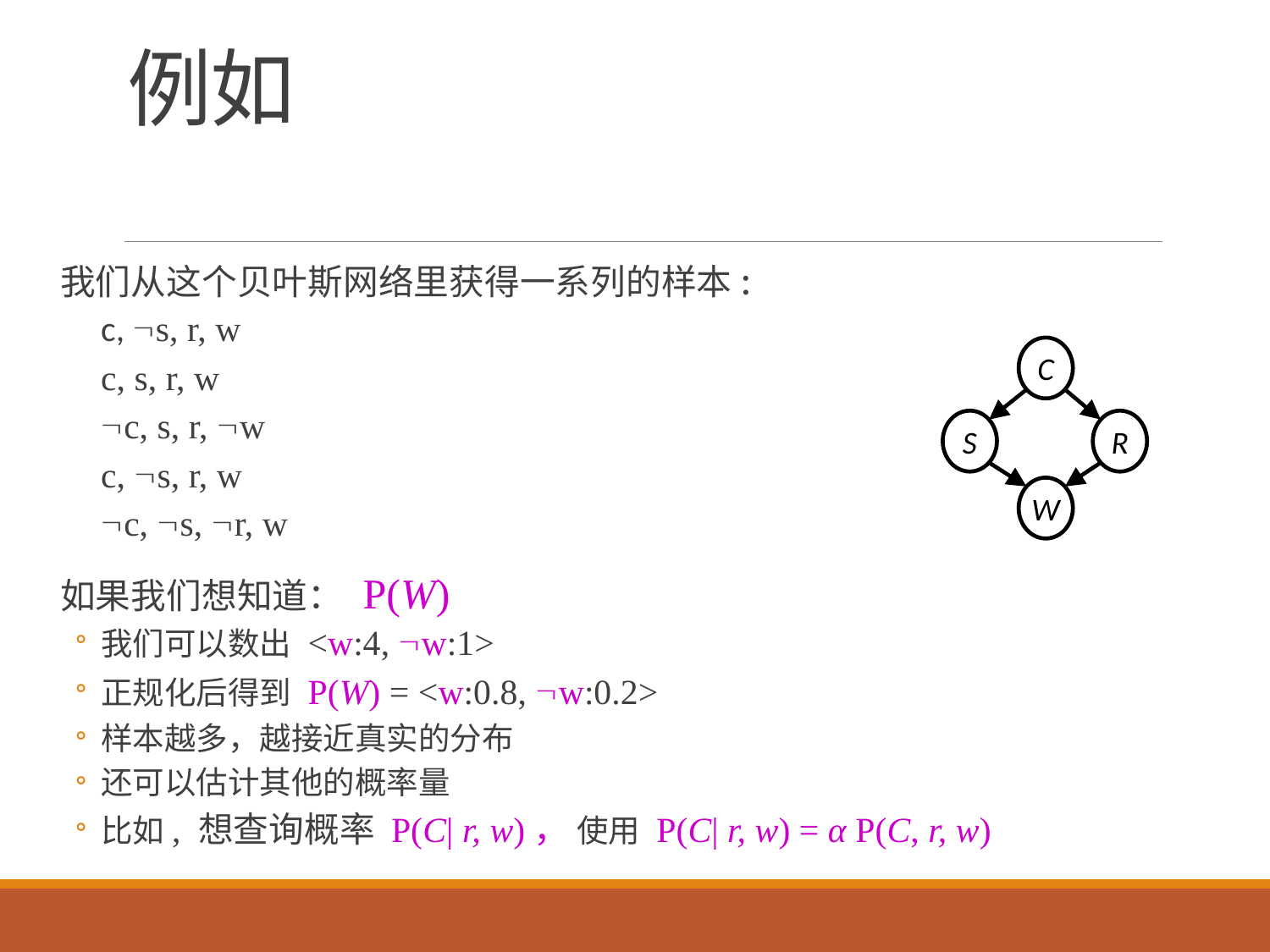

# 例如
我们从这个贝叶斯网络里获得一系列的样本:
	c, ¬s, r, w
	c, s, r, w
	¬c, s, r, ¬w
	c, ¬s, r, w
	¬c, ¬s, ¬r, w
如果我们想知道： P(W)
我们可以数出 <w:4, ¬w:1>
正规化后得到 P(W) = <w:0.8, ¬w:0.2>
样本越多，越接近真实的分布
还可以估计其他的概率量
比如, 想查询概率 P(C| r, w)， 使用 P(C| r, w) = α P(C, r, w)
C
S
R
W